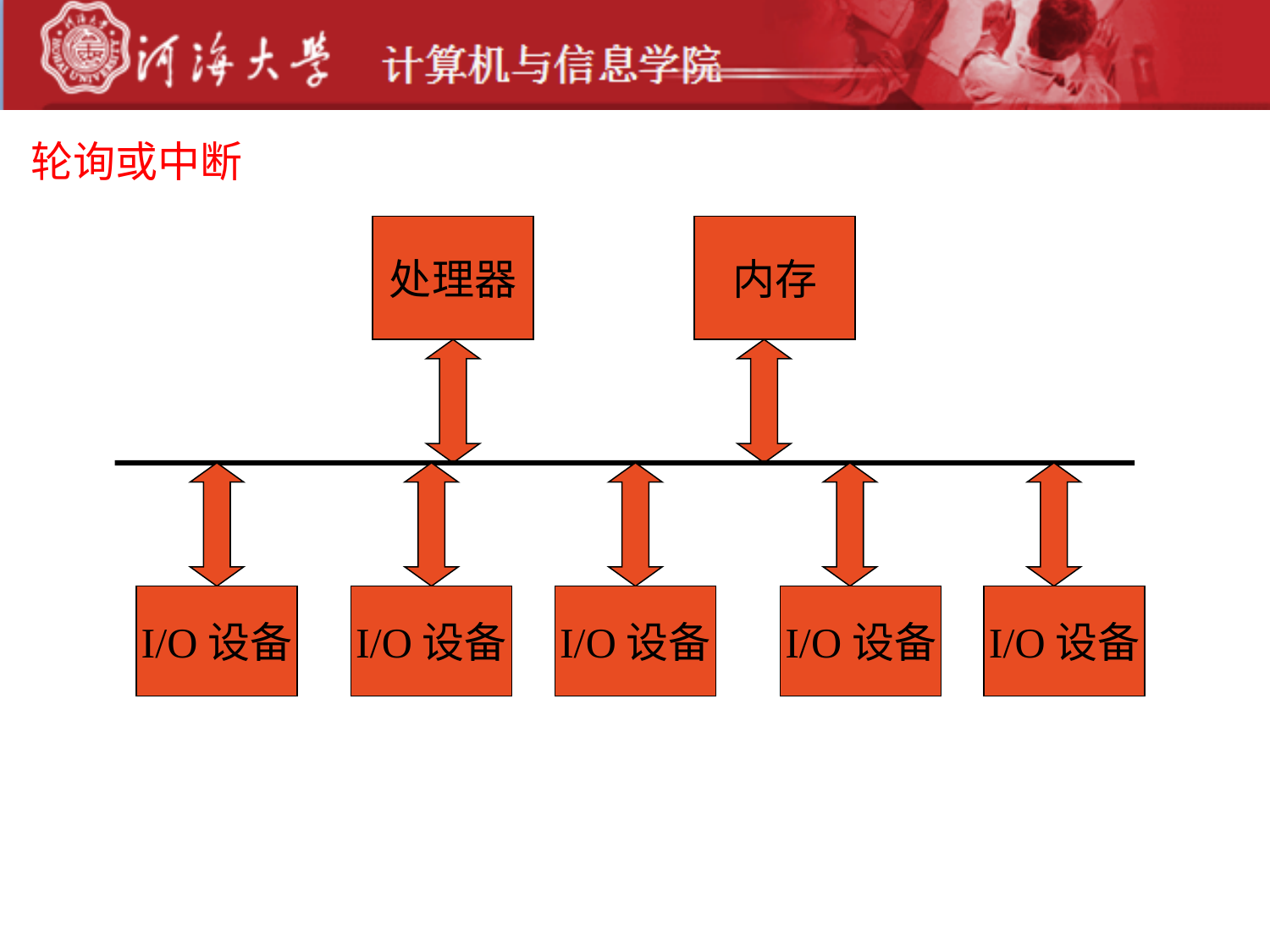

轮询或中断
处理器
内存

I/O设备
I/O设备
I/O设备
I/O设备
I/O设备